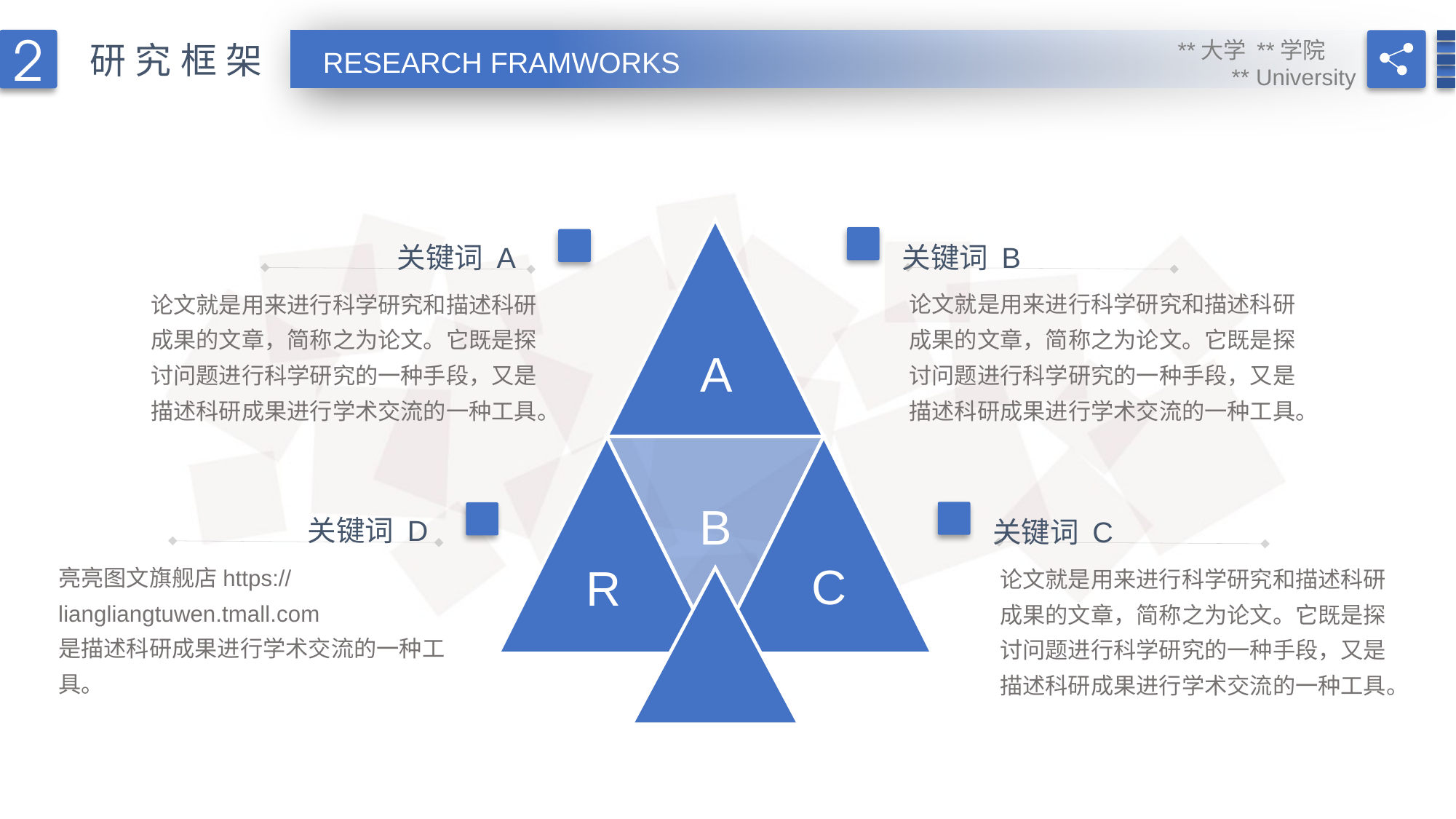

2
**大学 **学院
** University

研究框架
RESEARCH FRAMWORKS

关键词 B
关键词 A

论文就是用来进行科学研究和描述科研成果的文章，简称之为论文。它既是探讨问题进行科学研究的一种手段，又是描述科研成果进行学术交流的一种工具。
论文就是用来进行科学研究和描述科研成果的文章，简称之为论文。它既是探讨问题进行科学研究的一种手段，又是描述科研成果进行学术交流的一种工具。
A

B
关键词 D
关键词 C

C
R
亮亮图文旗舰店https://liangliangtuwen.tmall.com
是描述科研成果进行学术交流的一种工具。
论文就是用来进行科学研究和描述科研成果的文章，简称之为论文。它既是探讨问题进行科学研究的一种手段，又是描述科研成果进行学术交流的一种工具。